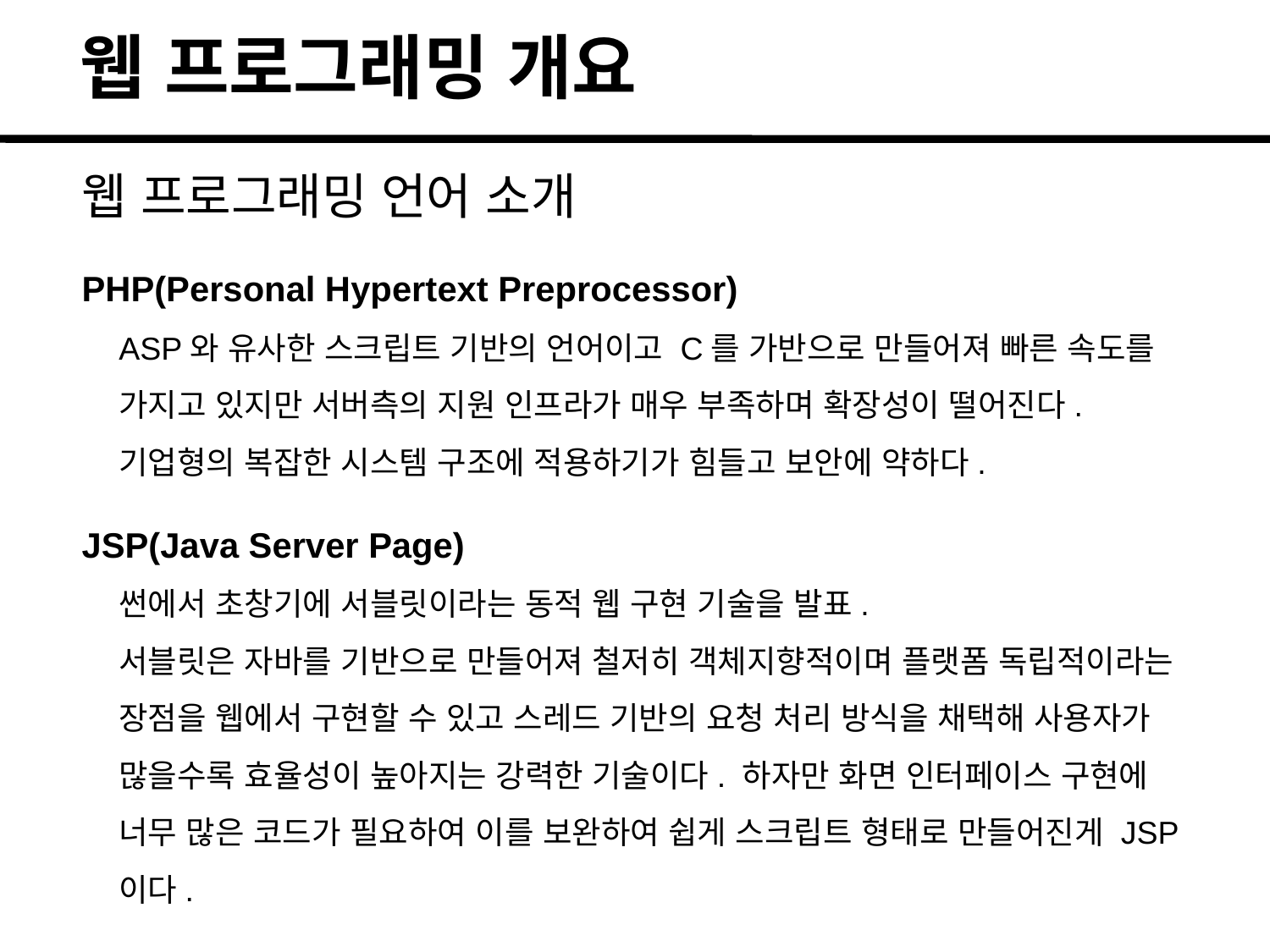

웹 프로그래밍 개요
웹 프로그래밍 언어 소개

PHP(Personal Hypertext Preprocessor)
ASP와 유사한 스크립트 기반의 언어이고 C를 가반으로 만들어져 빠른 속도를 가지고 있지만 서버측의 지원 인프라가 매우 부족하며 확장성이 떨어진다. 기업형의 복잡한 시스템 구조에 적용하기가 힘들고 보안에 약하다.

JSP(Java Server Page)
썬에서 초창기에 서블릿이라는 동적 웹 구현 기술을 발표.
서블릿은 자바를 기반으로 만들어져 철저히 객체지향적이며 플랫폼 독립적이라는 장점을 웹에서 구현할 수 있고 스레드 기반의 요청 처리 방식을 채택해 사용자가 많을수록 효율성이 높아지는 강력한 기술이다. 하자만 화면 인터페이스 구현에 너무 많은 코드가 필요하여 이를 보완하여 쉽게 스크립트 형태로 만들어진게 JSP이다.